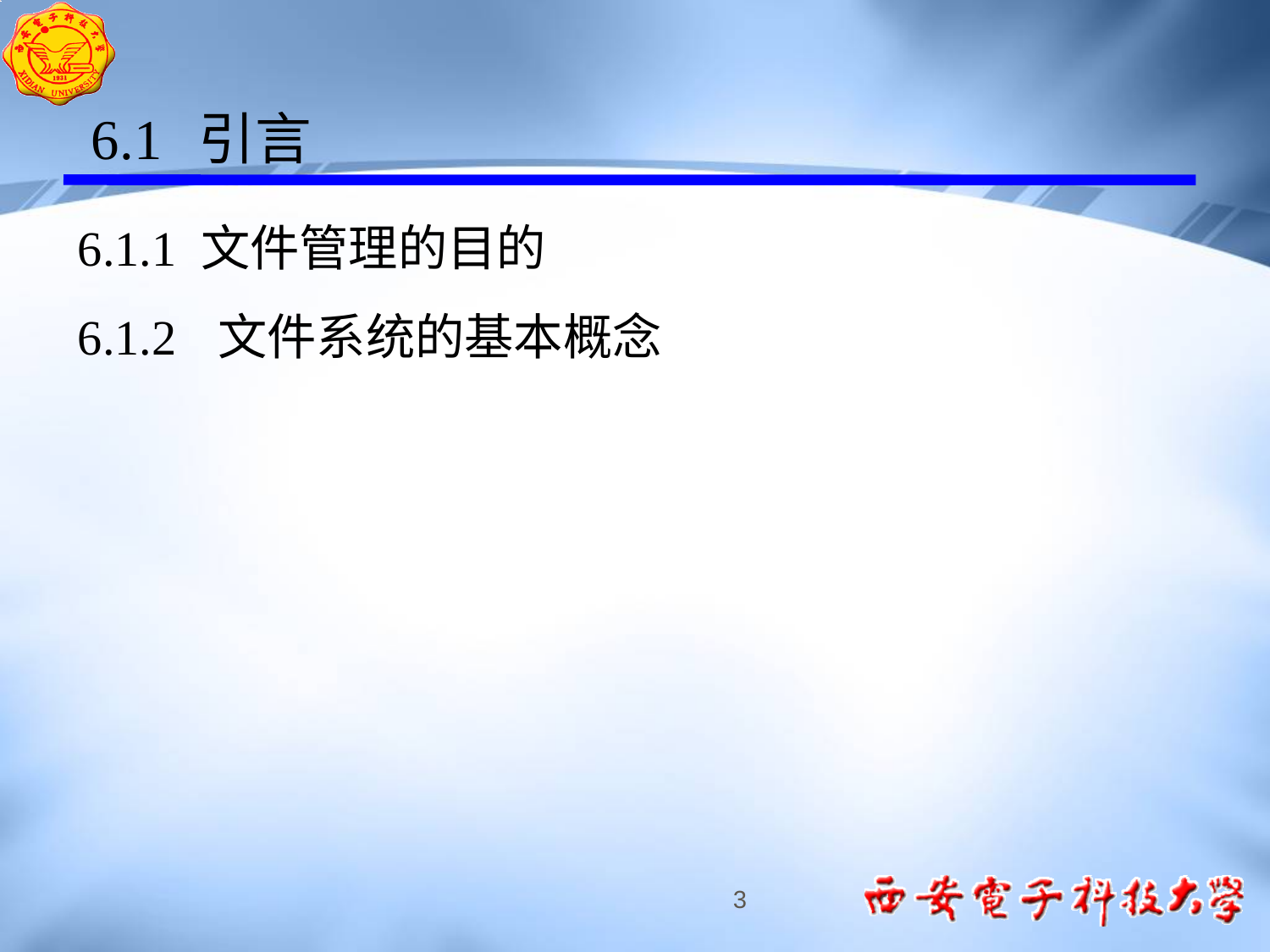

6.1 引言
6.1.1 文件管理的目的
6.1.2 文件系统的基本概念

3